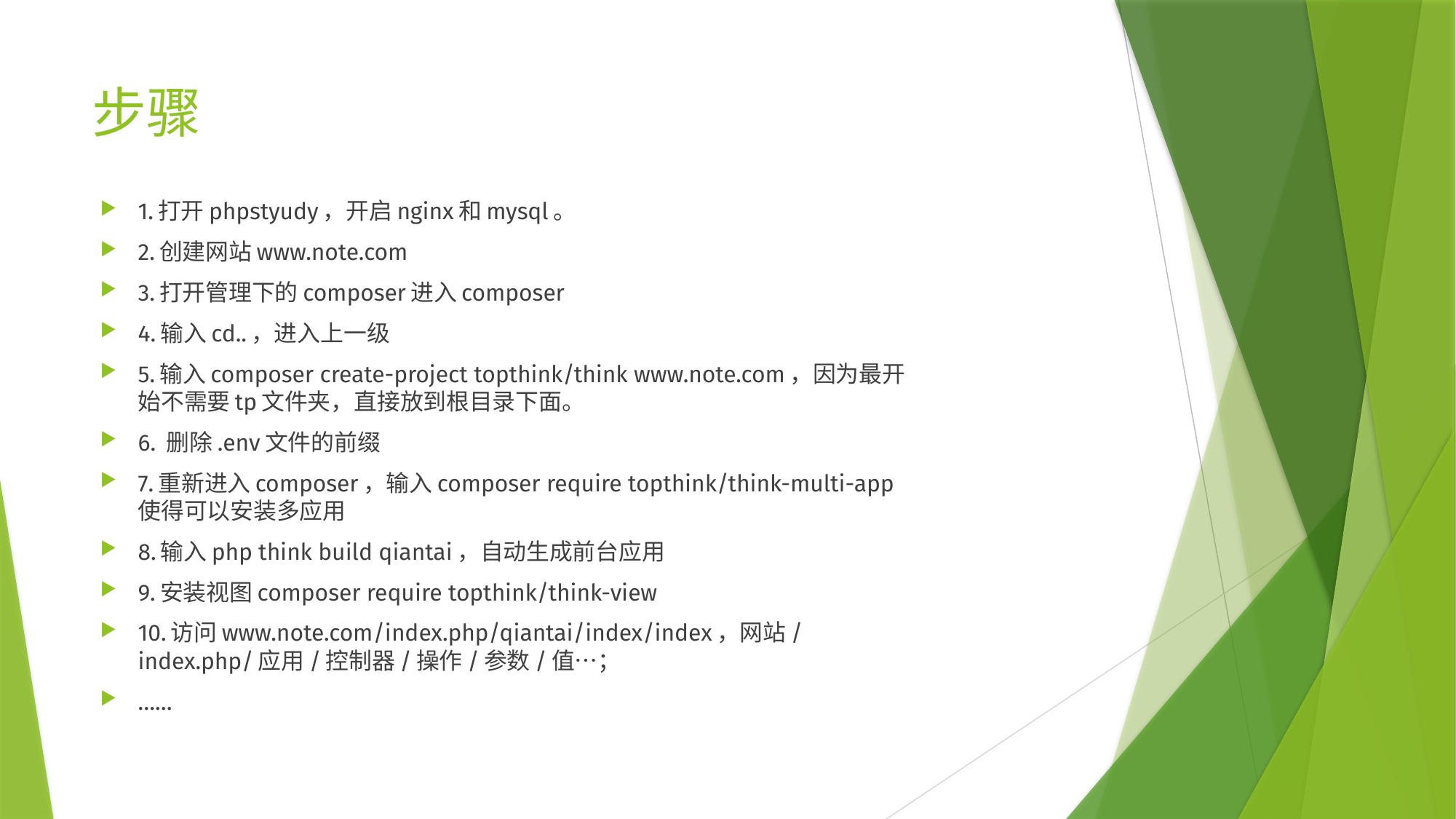

# 步骤
1.打开phpstyudy，开启nginx和mysql。
2.创建网站www.note.com
3.打开管理下的composer进入composer
4.输入cd..，进入上一级
5.输入composer create-project topthink/think www.note.com，因为最开始不需要tp文件夹，直接放到根目录下面。
6. 删除.env文件的前缀
7.重新进入composer，输入composer require topthink/think-multi-app使得可以安装多应用
8.输入php think build qiantai，自动生成前台应用
9.安装视图composer require topthink/think-view
10.访问www.note.com/index.php/qiantai/index/index，网站/index.php/应用/控制器/操作/参数/值…；
……